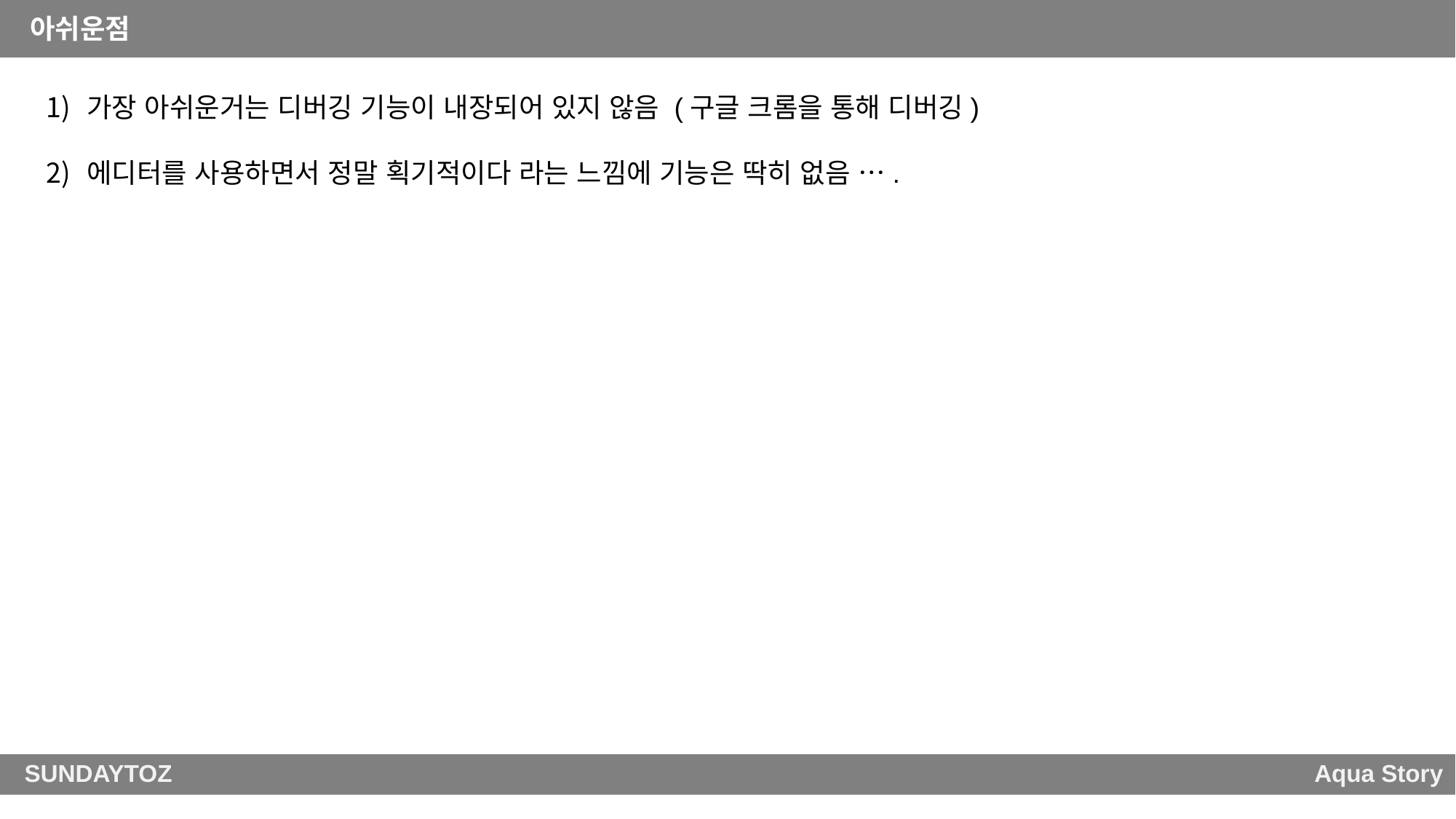

아쉬운점
가장 아쉬운거는 디버깅 기능이 내장되어 있지 않음 (구글 크롬을 통해 디버깅)

에디터를 사용하면서 정말 획기적이다 라는 느낌에 기능은 딱히 없음 ….
SUNDAYTOZ
Aqua Story